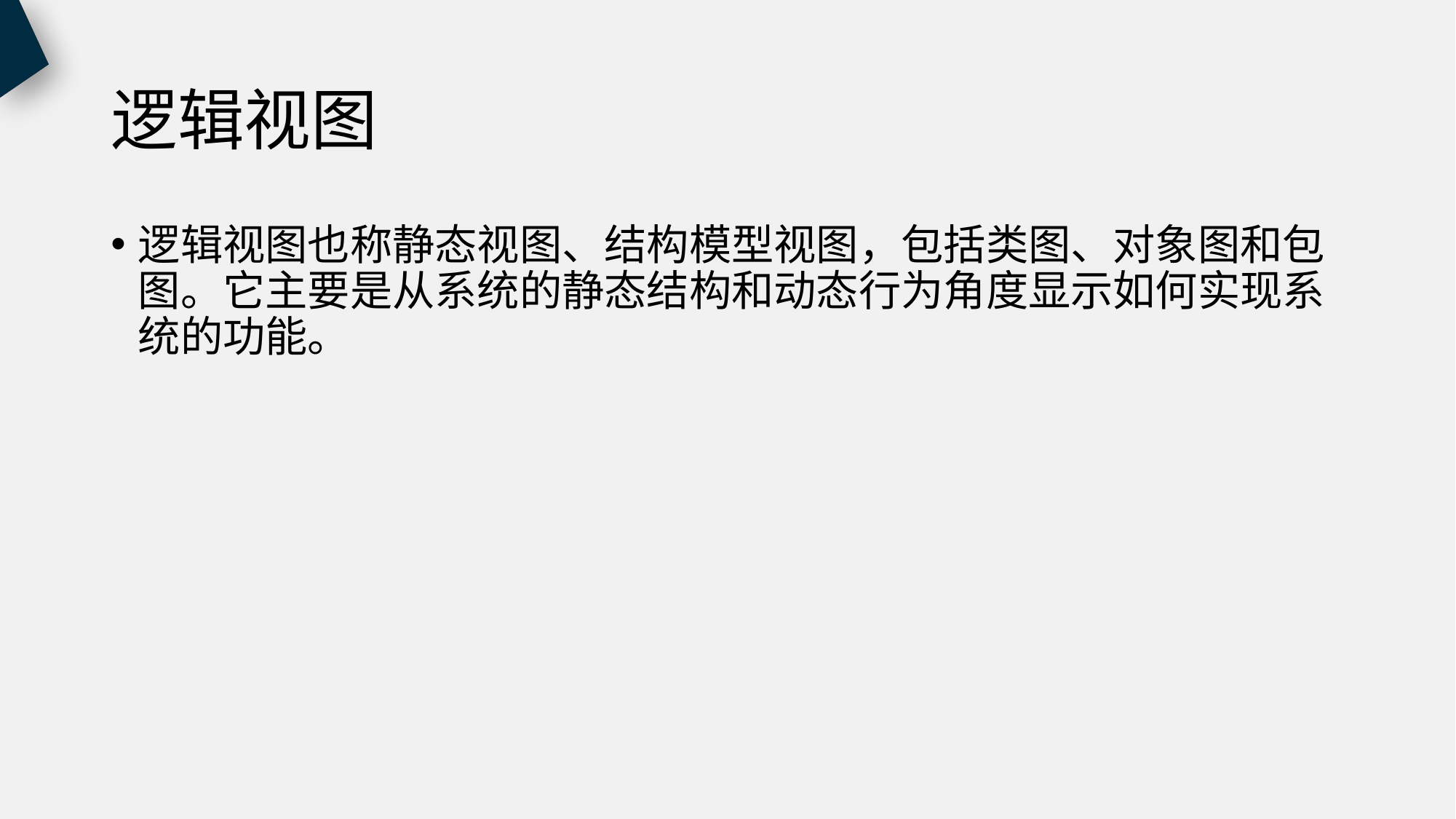

# 逻辑视图
逻辑视图也称静态视图、结构模型视图，包括类图、对象图和包图。它主要是从系统的静态结构和动态行为角度显示如何实现系统的功能。